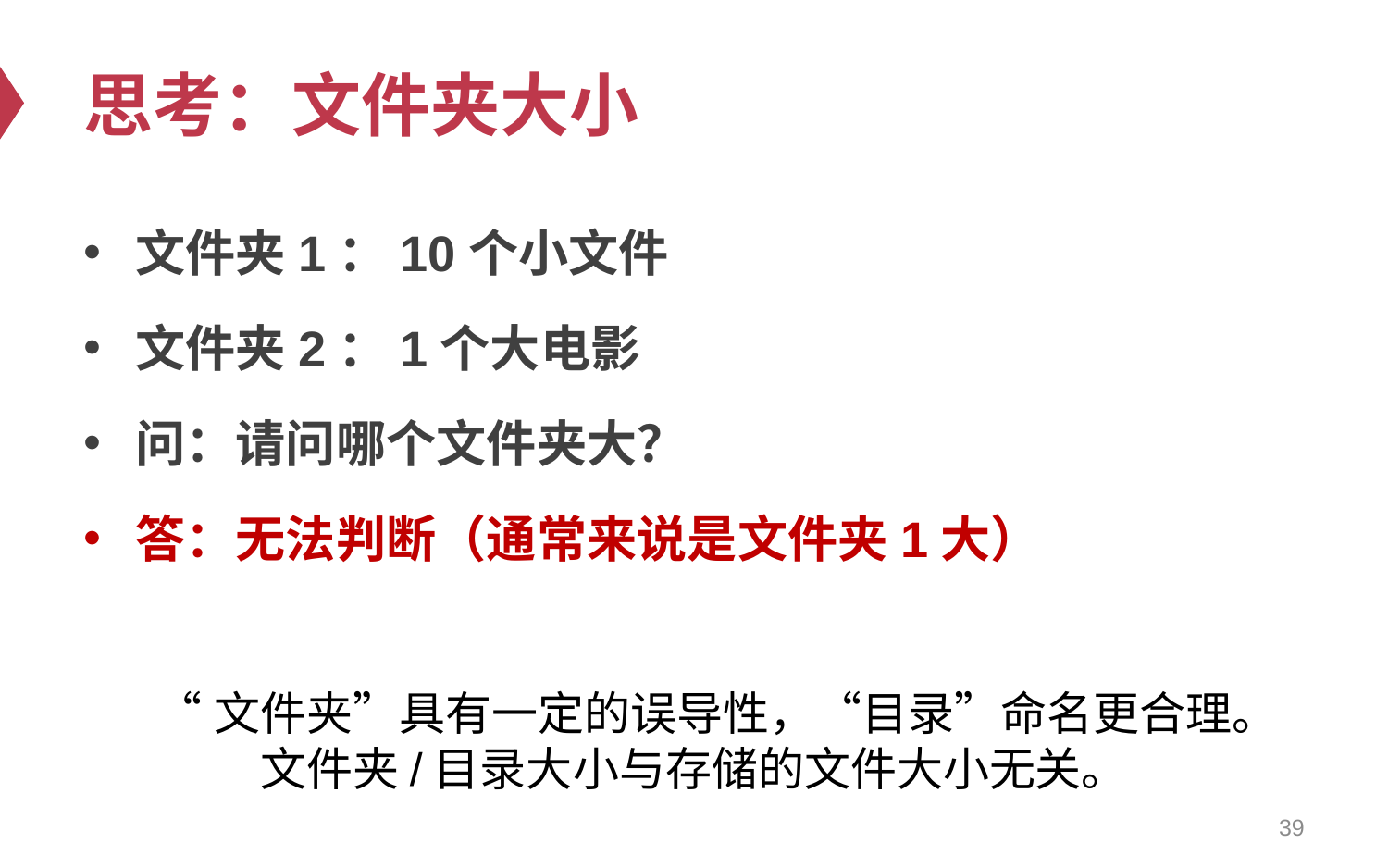

# 思考：文件夹大小
文件夹1：10个小文件
文件夹2：1个大电影
问：请问哪个文件夹大？
答：无法判断（通常来说是文件夹1大）
“文件夹”具有一定的误导性，“目录”命名更合理。
文件夹/目录大小与存储的文件大小无关。
39